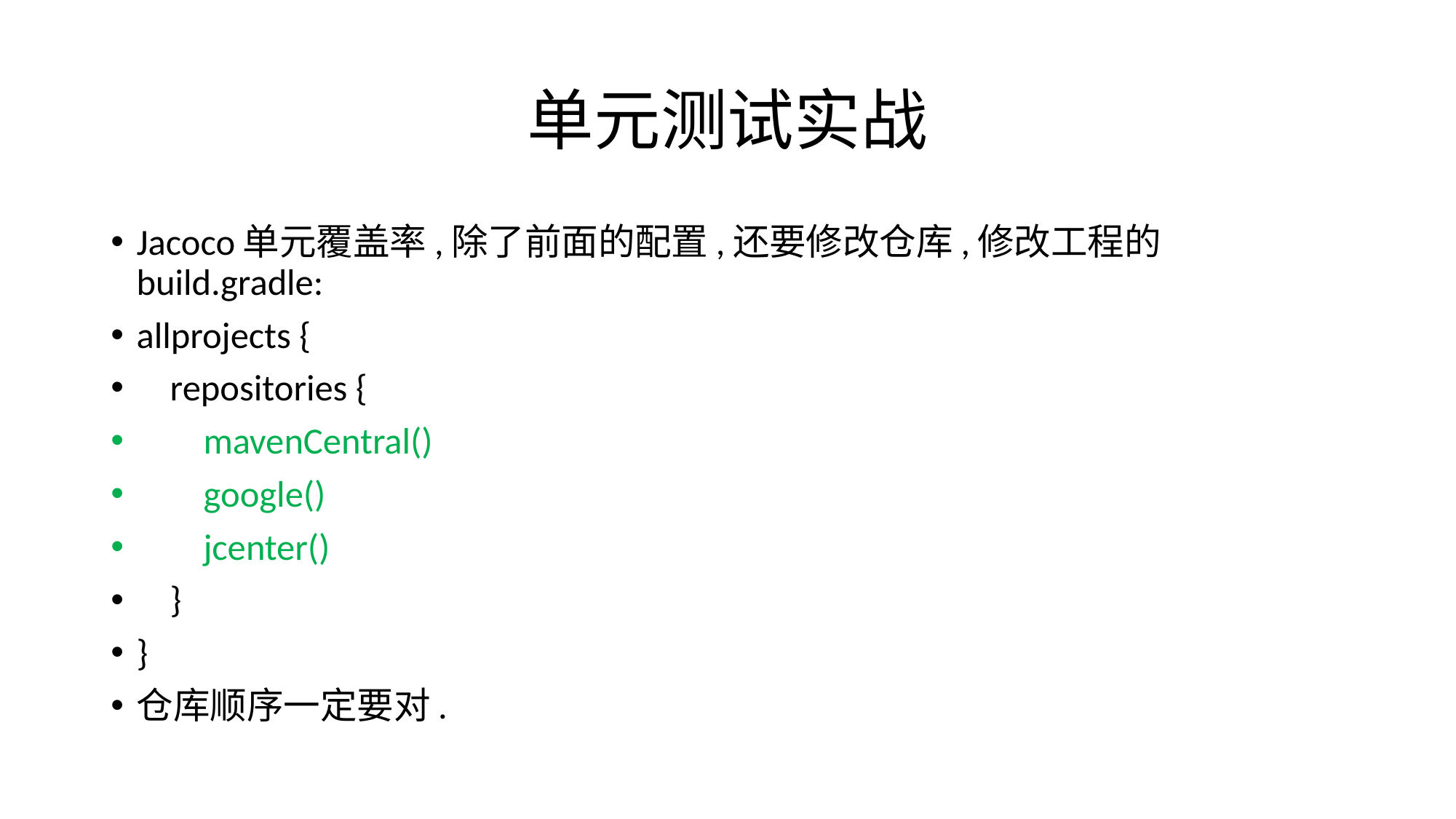

# 单元测试实战
Jacoco单元覆盖率,除了前面的配置,还要修改仓库,修改工程的build.gradle:
allprojects {
    repositories {
        mavenCentral()
        google()
        jcenter()
    }
}
仓库顺序一定要对.